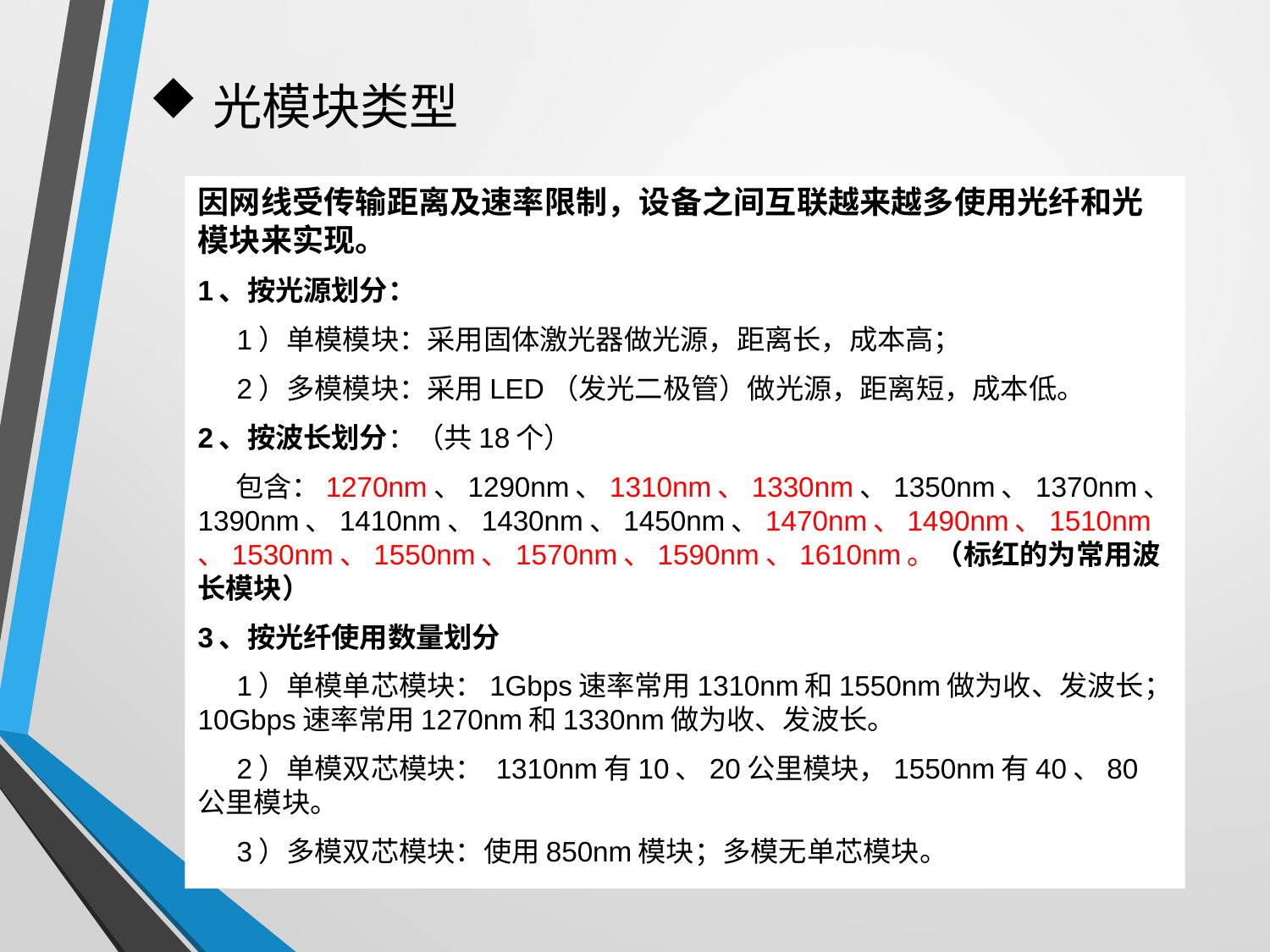

# 光模块类型
因网线受传输距离及速率限制，设备之间互联越来越多使用光纤和光模块来实现。
1、按光源划分：
     1）单模模块：采用固体激光器做光源，距离长，成本高；
     2）多模模块：采用LED（发光二极管）做光源，距离短，成本低。
2、按波长划分：（共18个）
     包含：1270nm、1290nm、1310nm、1330nm、1350nm、1370nm、1390nm、1410nm、1430nm、1450nm、1470nm、1490nm、1510nm、1530nm、1550nm、1570nm、1590nm、1610nm。（标红的为常用波长模块）
3、按光纤使用数量划分
     1）单模单芯模块：1Gbps速率常用1310nm和1550nm做为收、发波长；10Gbps速率常用1270nm和1330nm做为收、发波长。
     2）单模双芯模块： 1310nm有10、20公里模块，1550nm有40、80公里模块。
     3）多模双芯模块：使用850nm模块；多模无单芯模块。